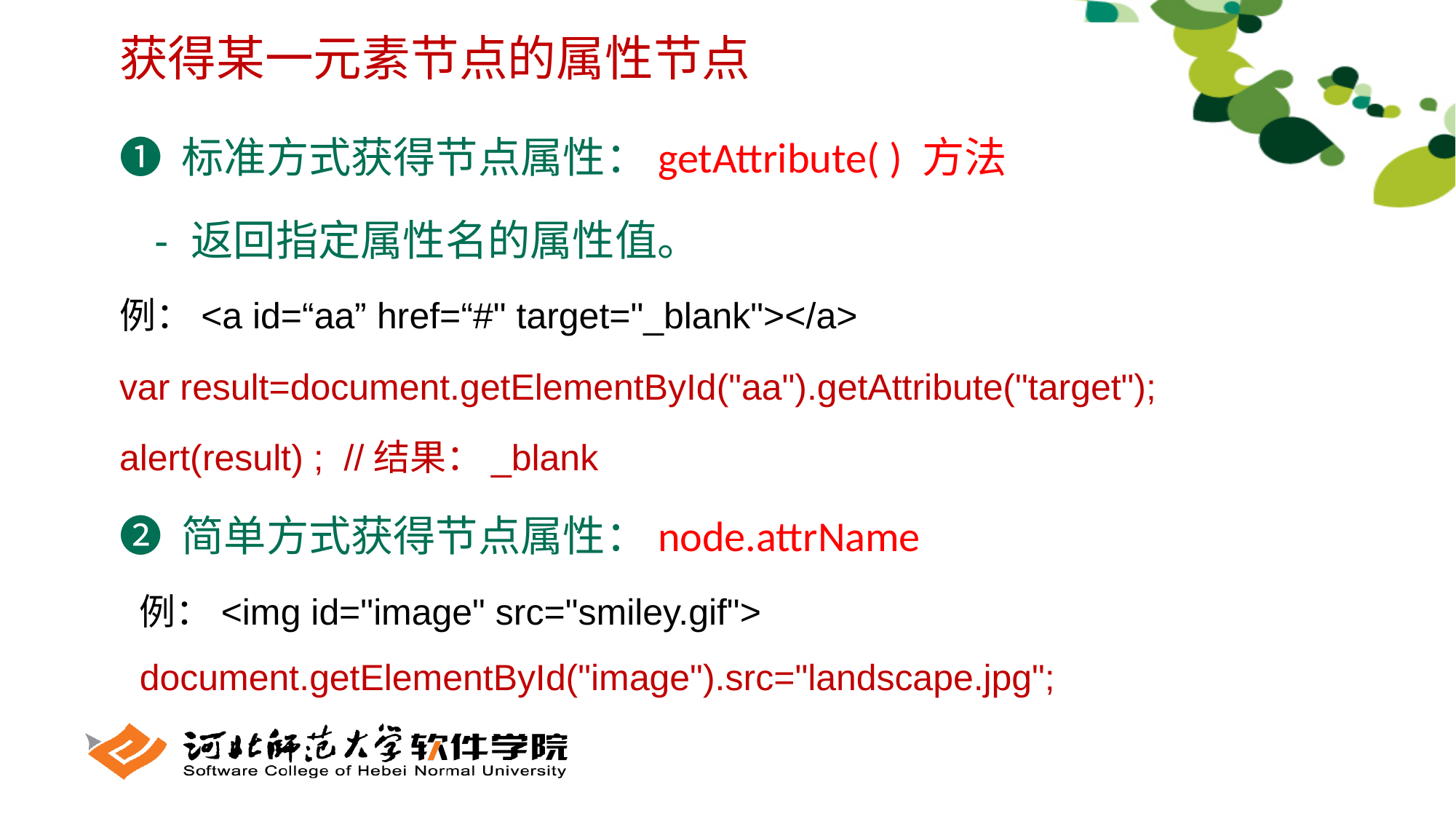

获得某一元素节点的属性节点
❶ 标准方式获得节点属性：getAttribute( ) 方法
   - 返回指定属性名的属性值。
例：<a id=“aa” href=“#" target="_blank"></a>
var result=document.getElementById("aa").getAttribute("target");
alert(result) ;  //结果：_blank
❷ 简单方式获得节点属性：node.attrName
例：<img id="image" src="smiley.gif">
document.getElementById("image").src="landscape.jpg";